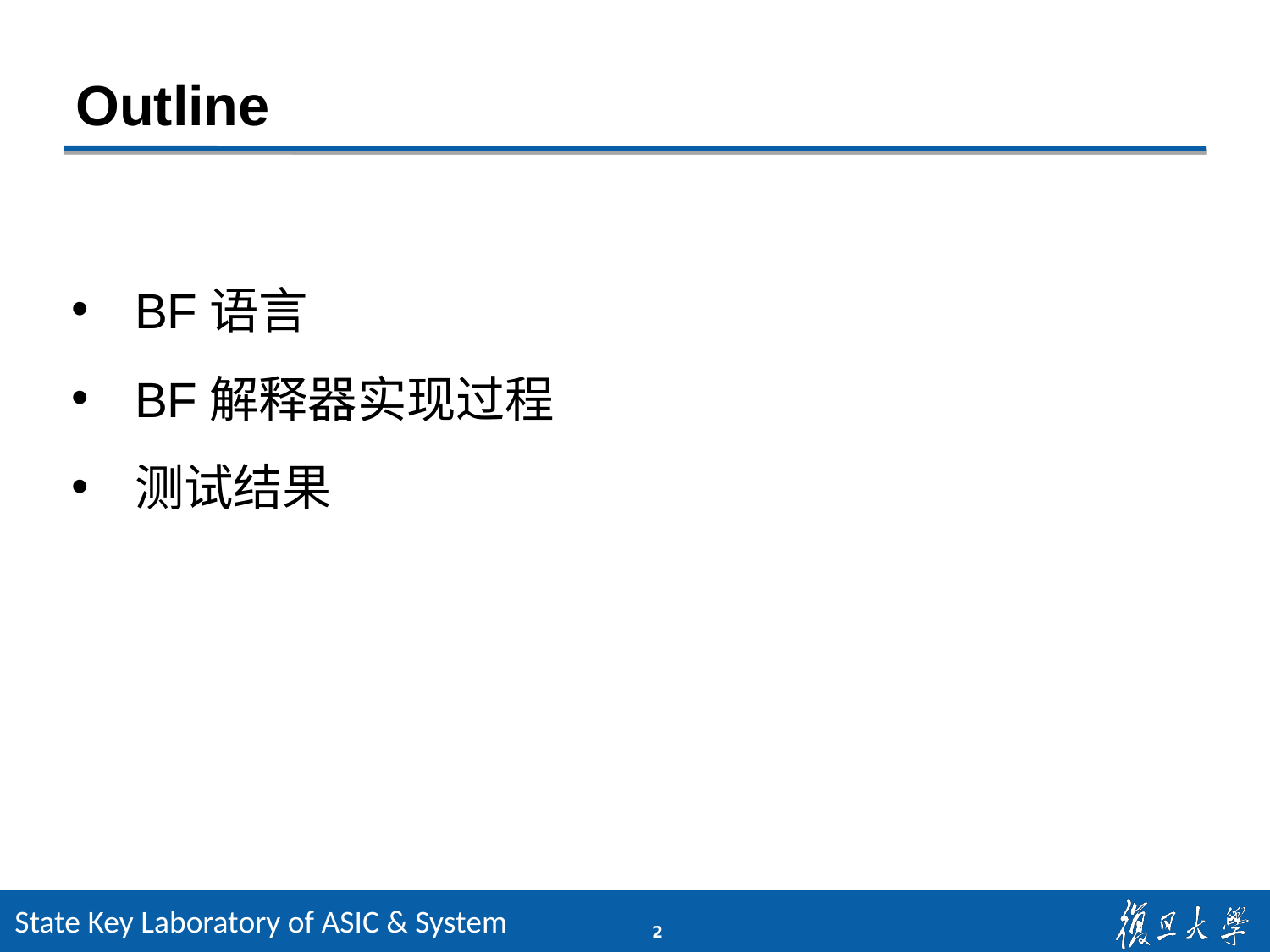

Outline

BF语言
BF解释器实现过程
测试结果

State Key Laboratory of ASIC & System

2